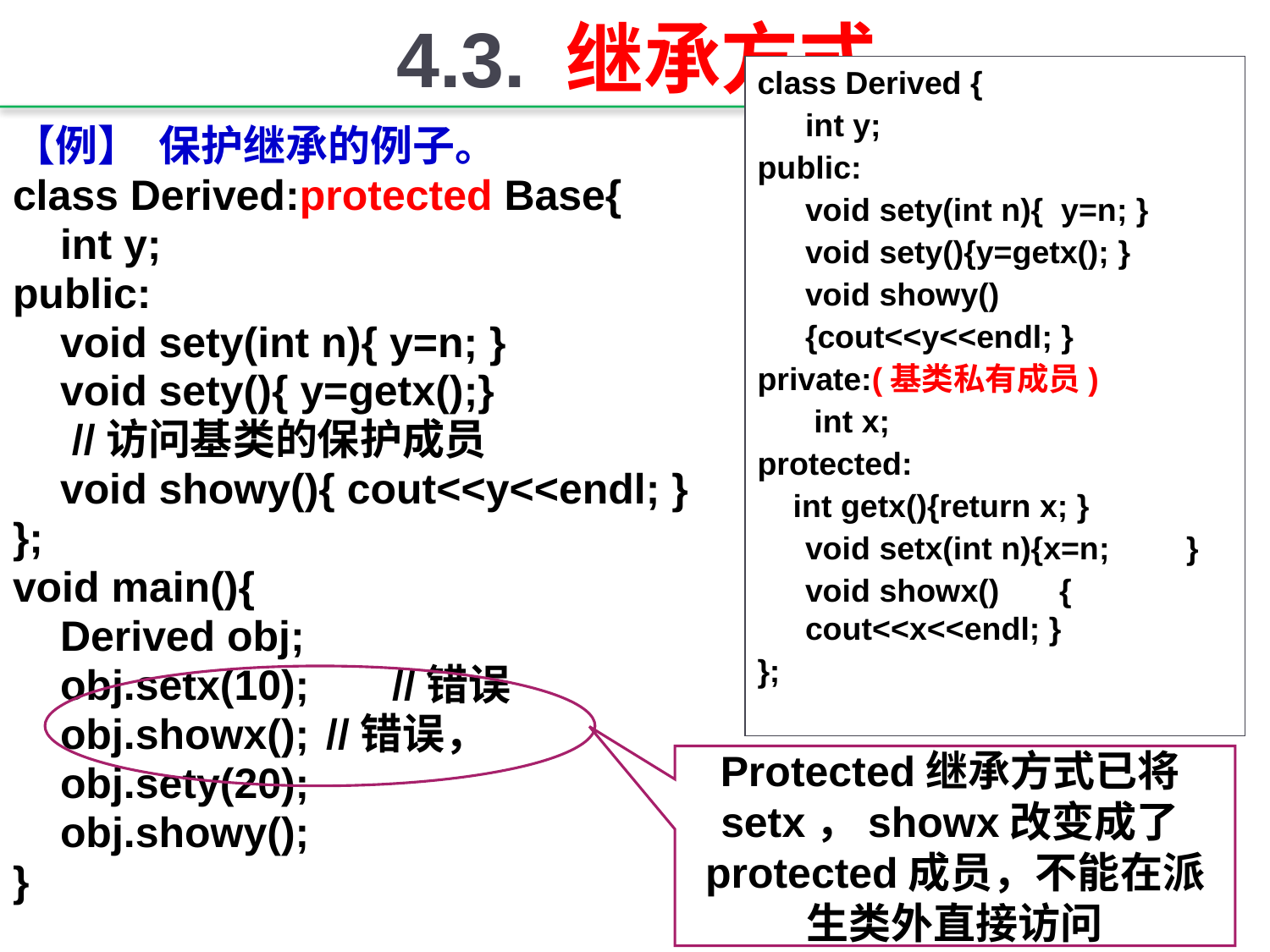

# 4.3. 继承方式
class Derived {
	int y;
public:
	void sety(int n){  y=n; }
	void sety(){y=getx(); }
	void showy()
	{cout<<y<<endl; }
private:(基类私有成员)
	 int x;
protected:
    int getx(){return x; }
	void setx(int n){x=n;	}
	void showx()	{	cout<<x<<endl; }
};
【例】  保护继承的例子。
class Derived:protected Base{
    int y;
public:
    void sety(int n){ y=n; }
    void sety(){ y=getx();}
     //访问基类的保护成员
    void showy(){ cout<<y<<endl; }
};
void main(){
    Derived obj;
    obj.setx(10);       //错误
    obj.showx();	 //错误，
    obj.sety(20);
    obj.showy();
}

Protected继承方式已将setx，showx改变成了protected成员，不能在派生类外直接访问